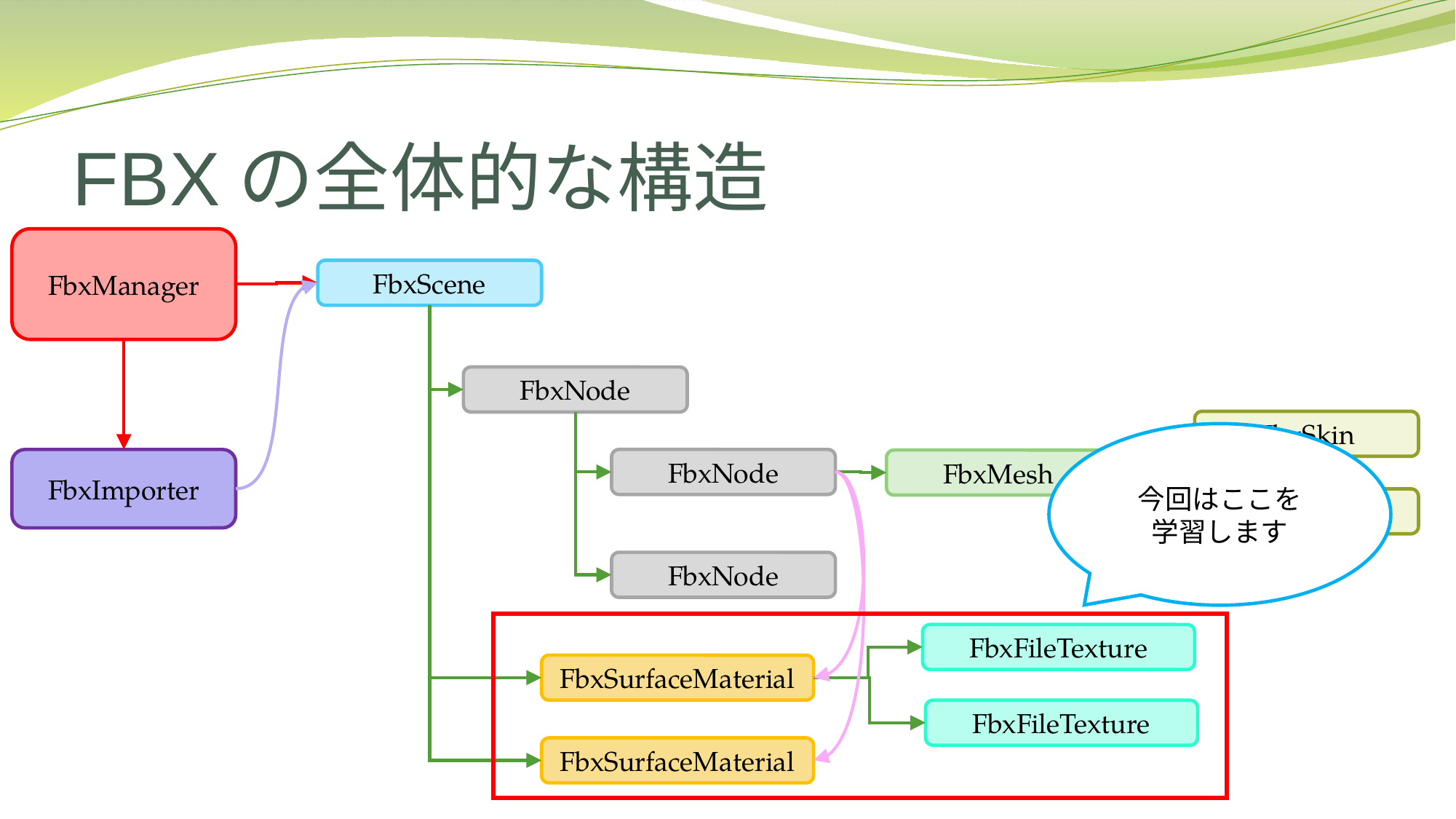

# FBXの全体的な構造
FbxManager
FbxScene
FbxNode
FbxSkin
今回はここを
学習します
FbxImporter
FbxNode
FbxMesh
FbxSkin
FbxNode

FbxFileTexture
FbxSurfaceMaterial
FbxFileTexture
FbxSurfaceMaterial